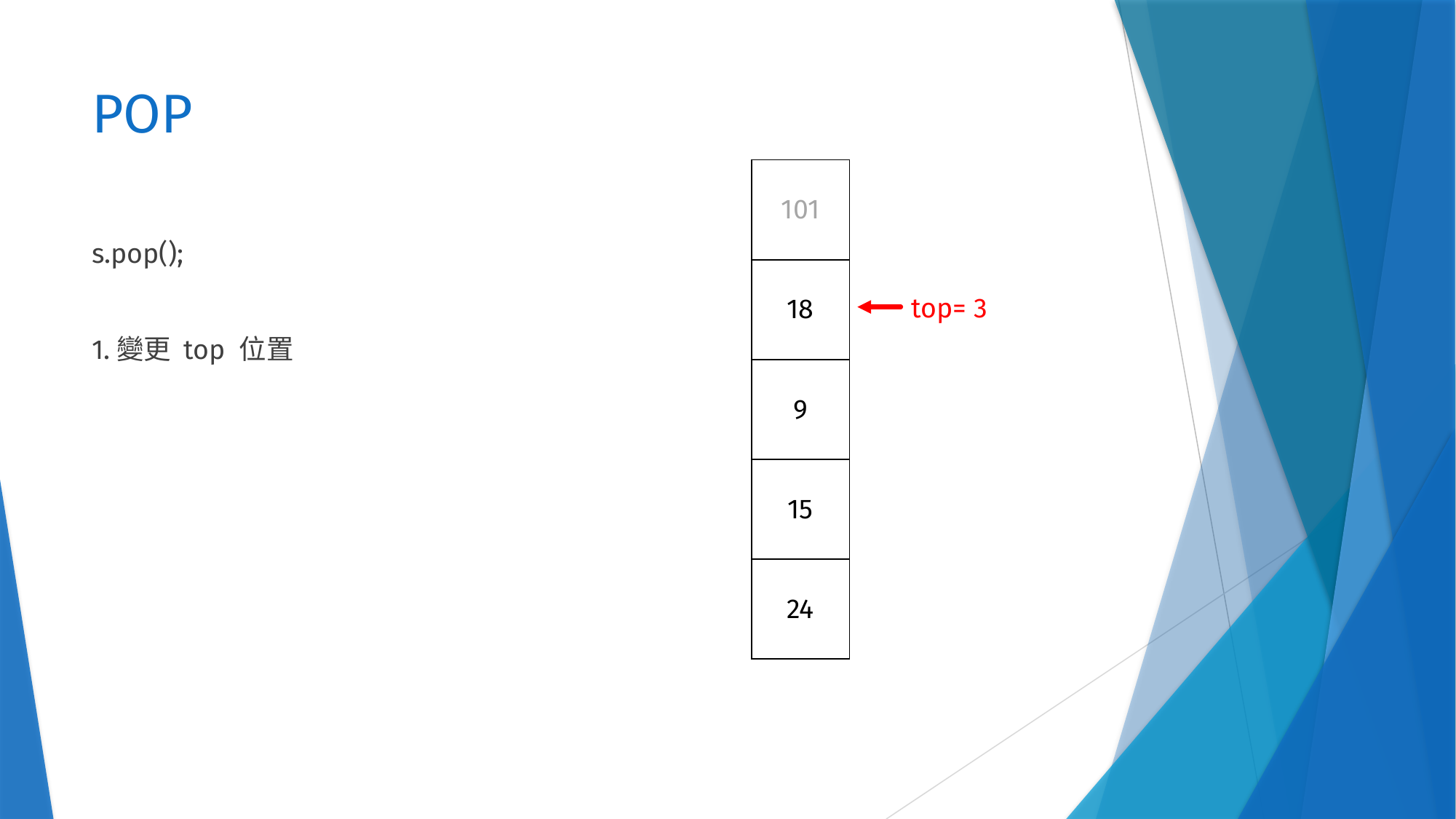

# POP
| 101 |
| --- |
| 18 |
| 9 |
| 15 |
| 24 |
s.pop();

1.變更 top 位置
top= 3